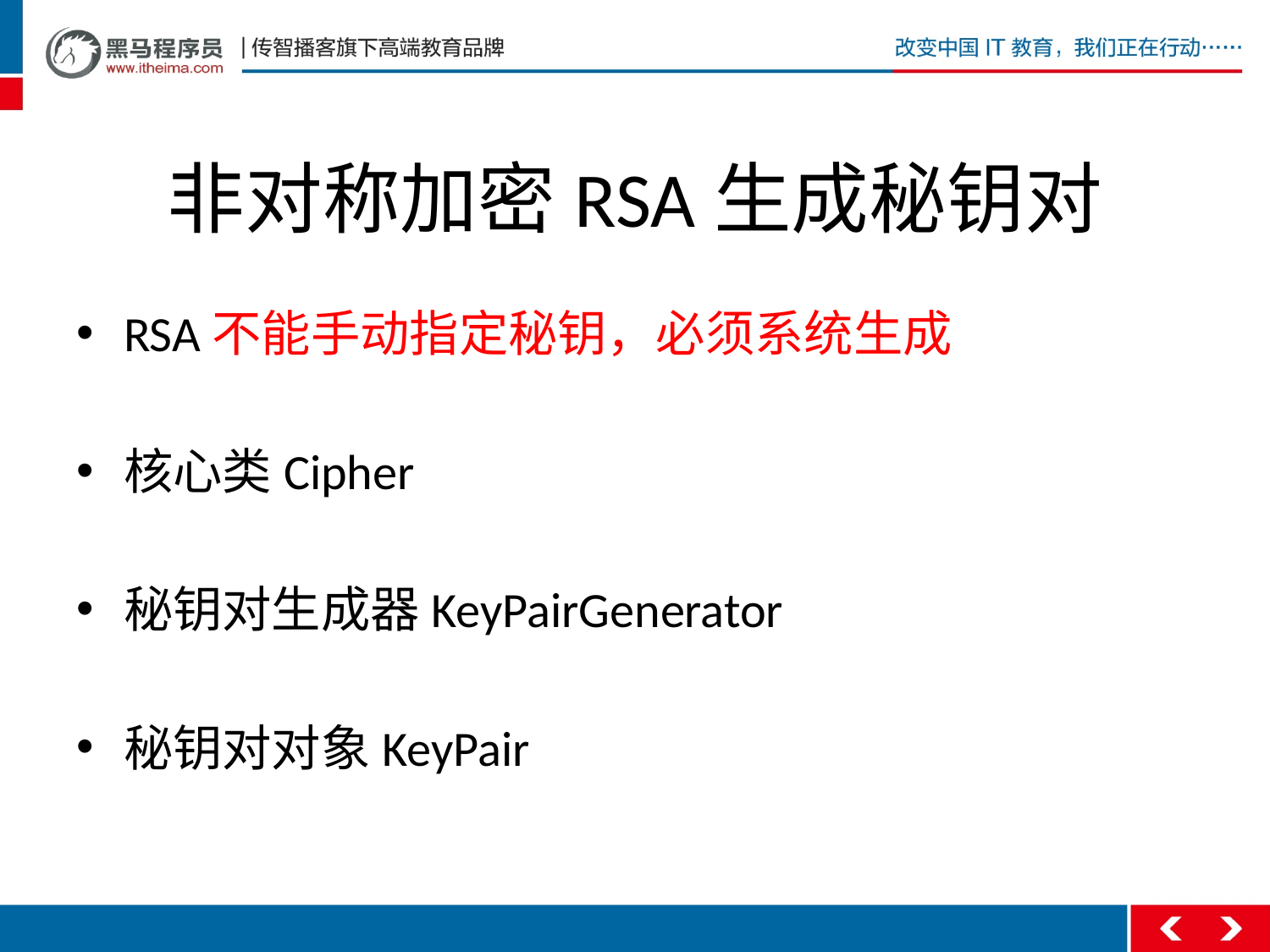

# 非对称加密RSA生成秘钥对
RSA不能手动指定秘钥，必须系统生成

核心类Cipher

秘钥对生成器KeyPairGenerator

秘钥对对象KeyPair